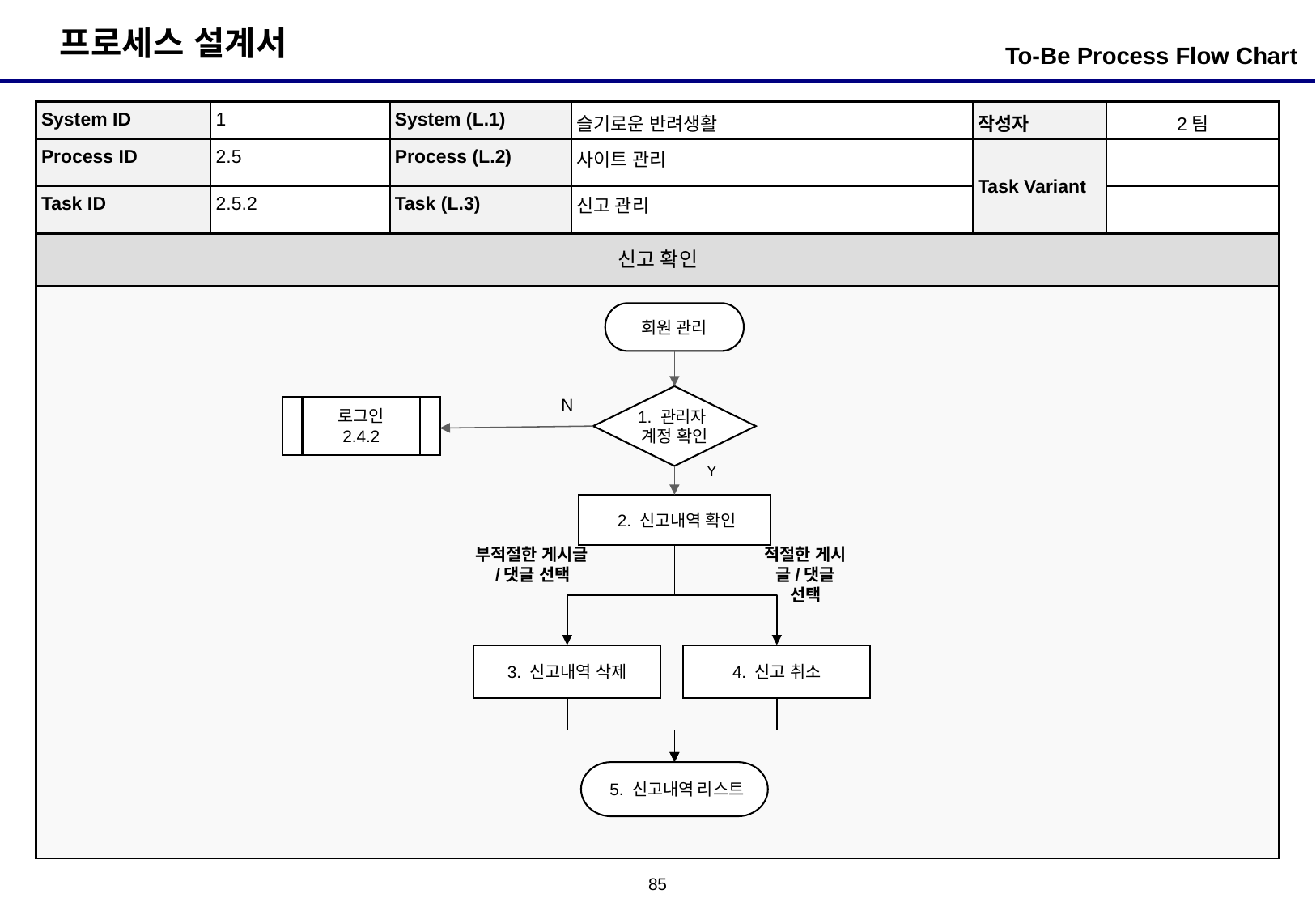

To-Be Process Flow Chart
| System ID | 1 | System (L.1) | 슬기로운 반려생활 | 작성자 | 2팀 |
| --- | --- | --- | --- | --- | --- |
| Process ID | 2.5 | Process (L.2) | 사이트 관리 | Task Variant |  |
| Task ID | 2.5.2 | Task (L.3) | 신고 관리 |  |  |
| 신고 확인 |
| --- |
|  |
회원 관리
1. 관리자
계정 확인
N

로그인
2.4.2

Y
 2. 신고내역 확인
부적절한 게시글/댓글 선택
적절한 게시글/댓글
선택
4. 신고 취소
3. 신고내역 삭제
 5. 신고내역 리스트